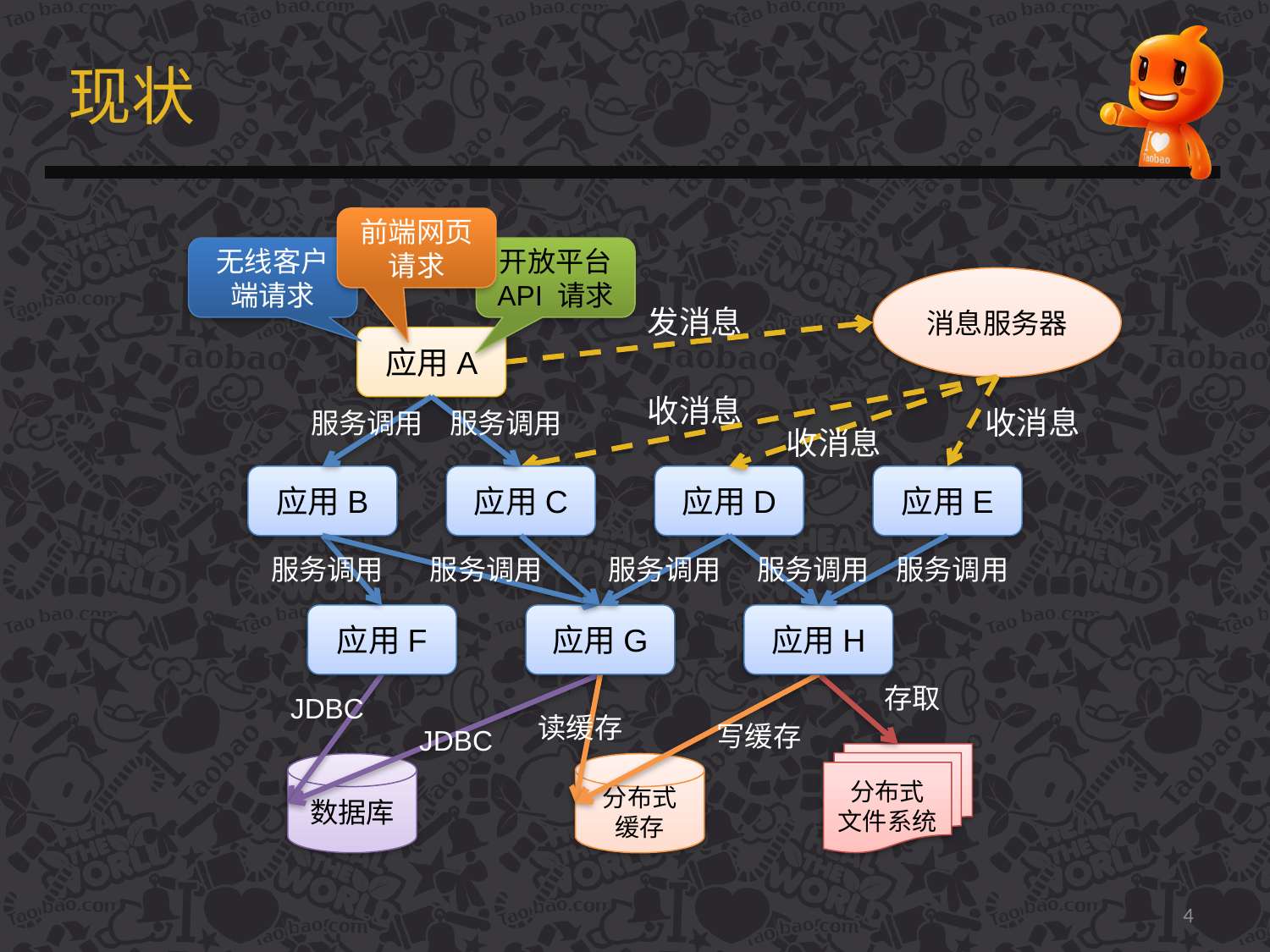

# 现状
前端网页
请求
无线客户端请求
开放平台
API 请求
应用A
消息服务器
发消息
收消息
收消息
收消息
应用D
应用E
服务调用
服务调用
应用B
应用C
服务调用
服务调用
应用F
应用G
服务调用
服务调用
服务调用
应用H
JDBC
读缓存
JDBC
数据库
分布式
缓存
存取
写缓存
分布式
文件系统
4